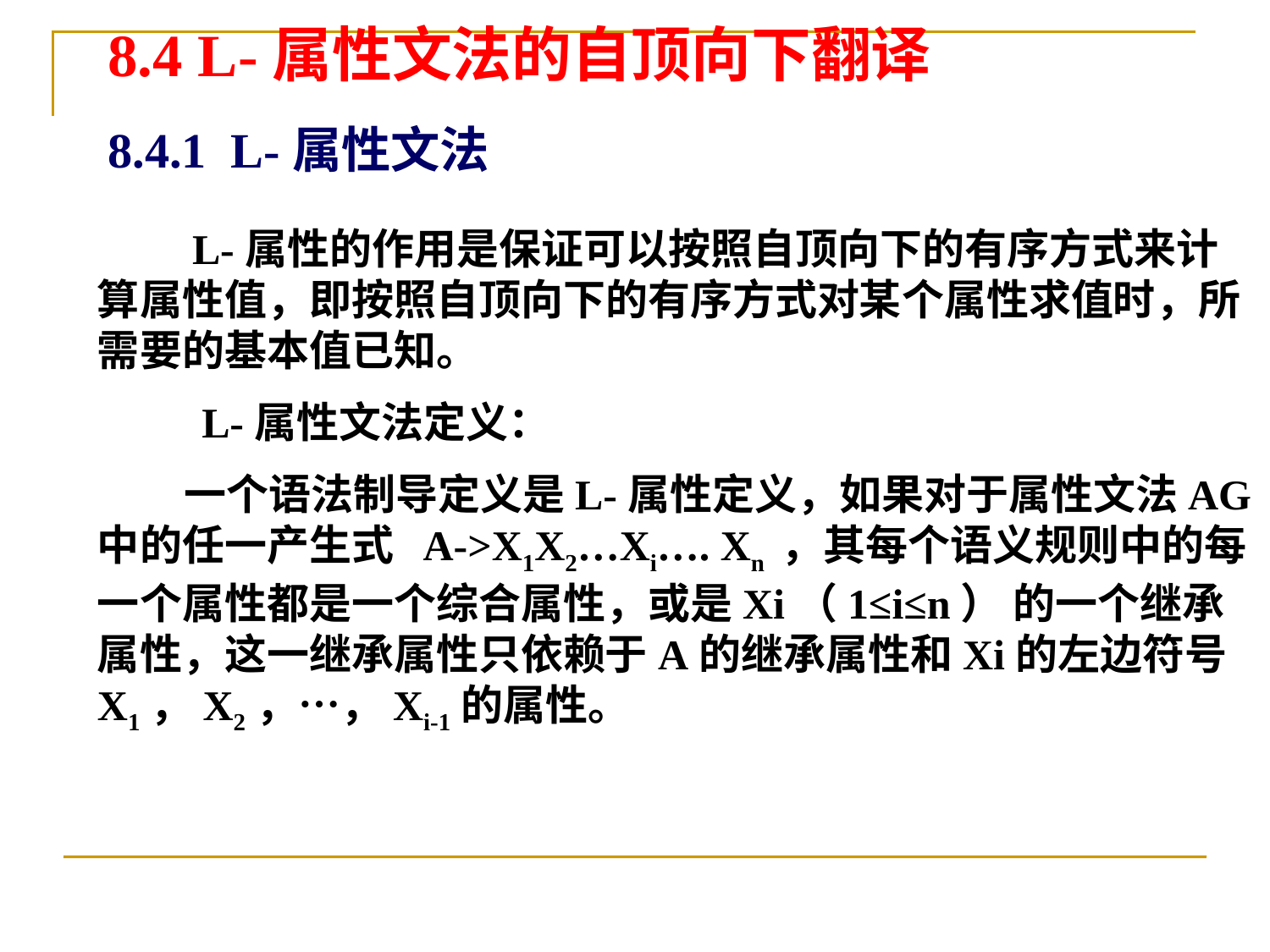

# 8.4 L-属性文法的自顶向下翻译
8.4.1  L-属性文法
　　L-属性的作用是保证可以按照自顶向下的有序方式来计算属性值，即按照自顶向下的有序方式对某个属性求值时，所需要的基本值已知。
　　 L-属性文法定义：
        一个语法制导定义是L-属性定义，如果对于属性文法AG中的任一产生式  A->X1X2…Xi…. Xn ，其每个语义规则中的每一个属性都是一个综合属性，或是Xi（1≤i≤n） 的一个继承属性，这一继承属性只依赖于A的继承属性和Xi的左边符号X1，X2，…，Xi-1的属性。
53